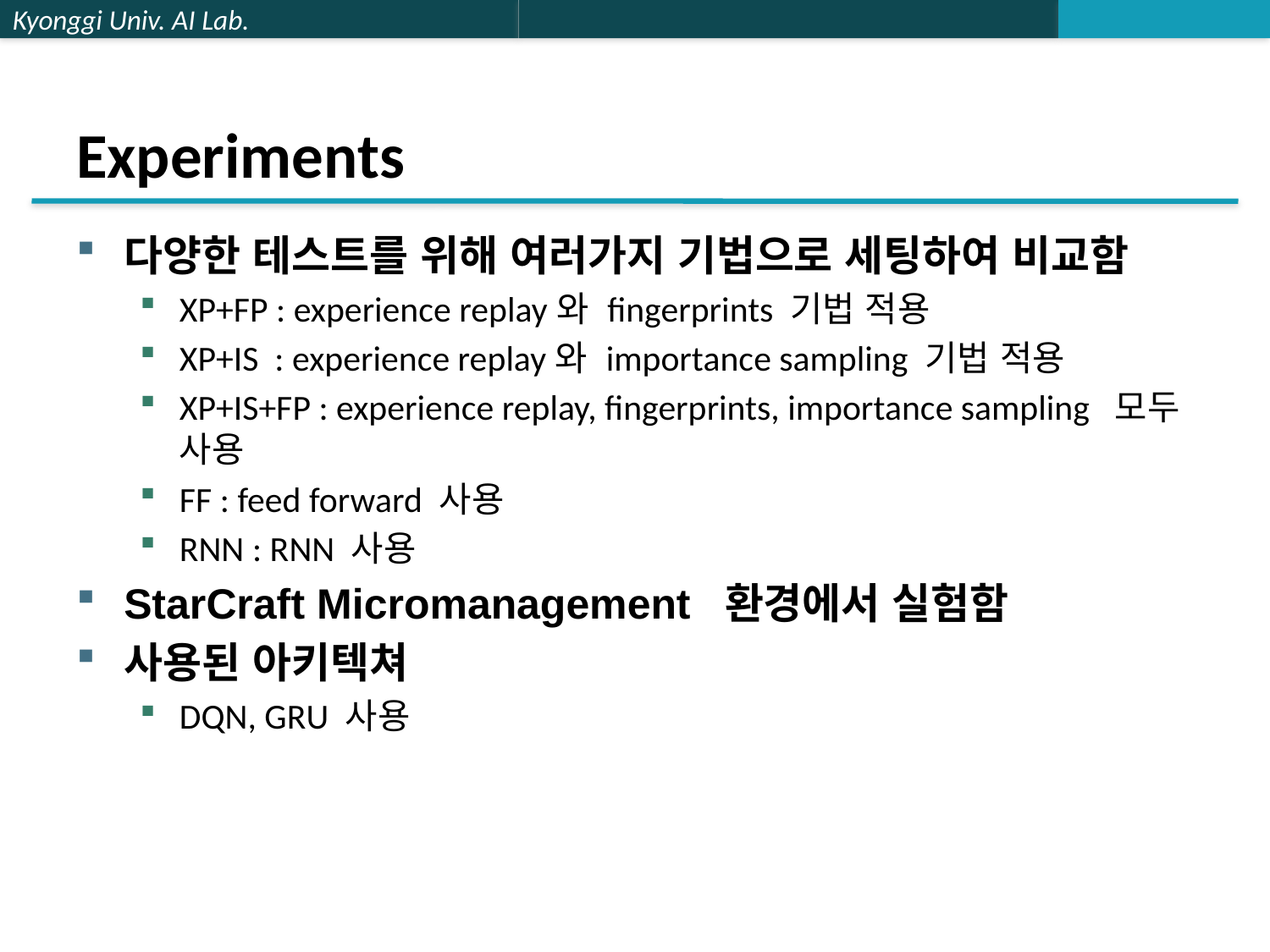

# Experiments
다양한 테스트를 위해 여러가지 기법으로 세팅하여 비교함
XP+FP : experience replay와 fingerprints 기법 적용
XP+IS  : experience replay와 importance sampling 기법 적용
XP+IS+FP : experience replay, fingerprints, importance sampling  모두 사용
FF : feed forward 사용
RNN : RNN 사용
StarCraft Micromanagement  환경에서 실험함
사용된 아키텍쳐
DQN, GRU 사용